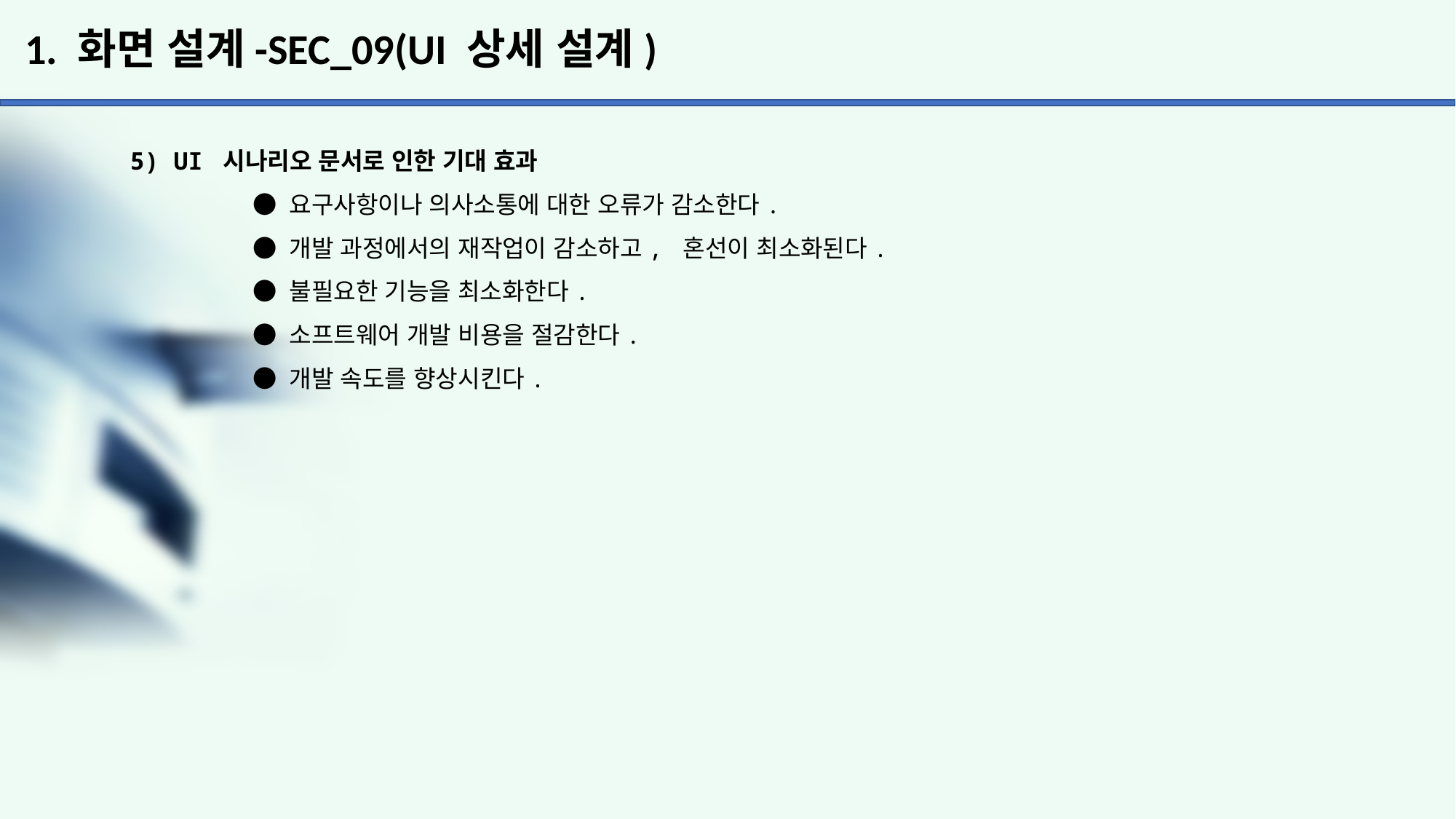

# 1. 화면 설계-SEC_09(UI 상세 설계)
5) UI 시나리오 문서로 인한 기대 효과
	  ● 요구사항이나 의사소통에 대한 오류가 감소한다.
	  ● 개발 과정에서의 재작업이 감소하고, 혼선이 최소화된다.
	  ● 불필요한 기능을 최소화한다.
	  ● 소프트웨어 개발 비용을 절감한다.
	  ● 개발 속도를 향상시킨다.